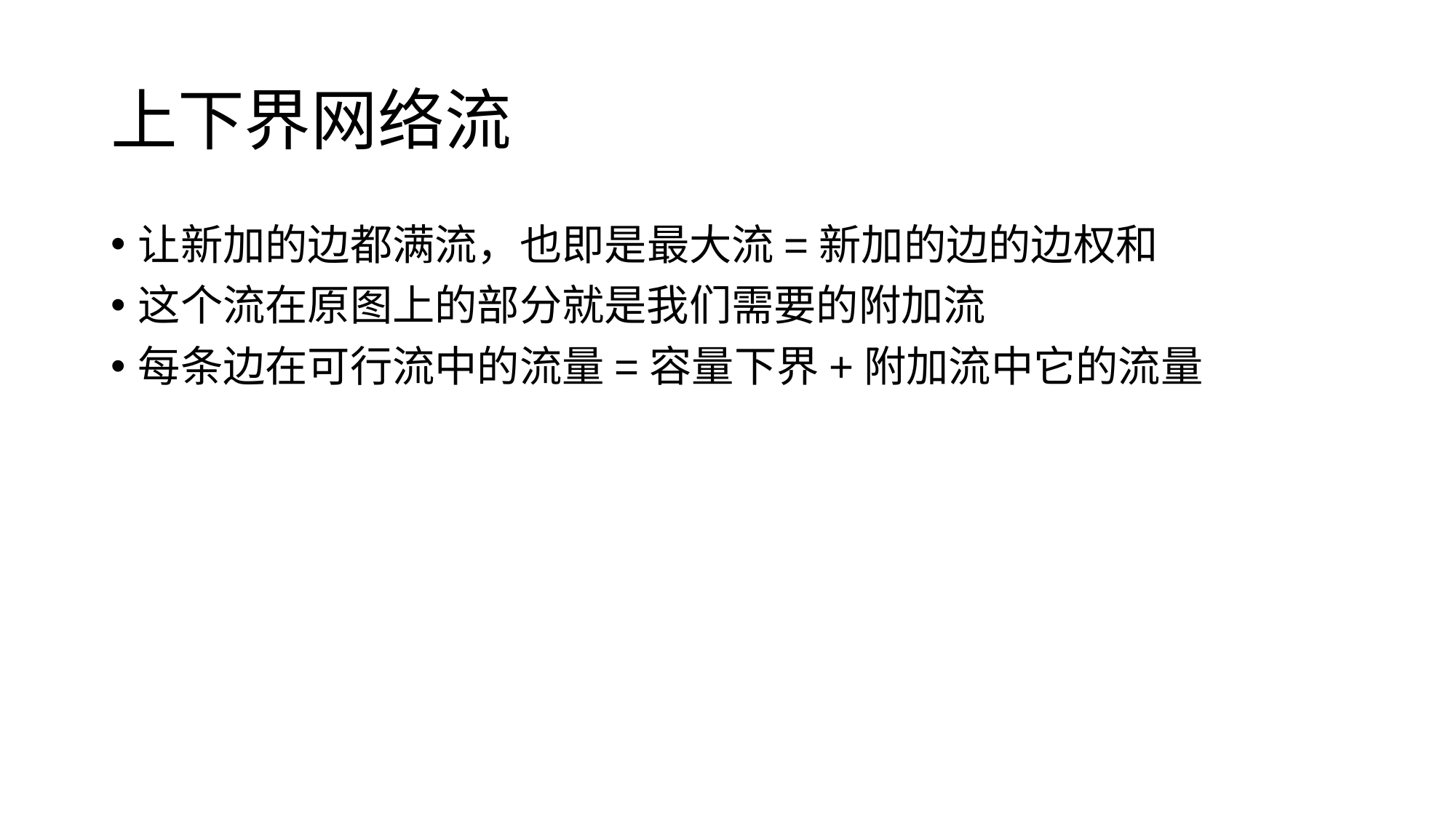

# 上下界网络流
让新加的边都满流，也即是最大流=新加的边的边权和
这个流在原图上的部分就是我们需要的附加流
每条边在可行流中的流量=容量下界+附加流中它的流量